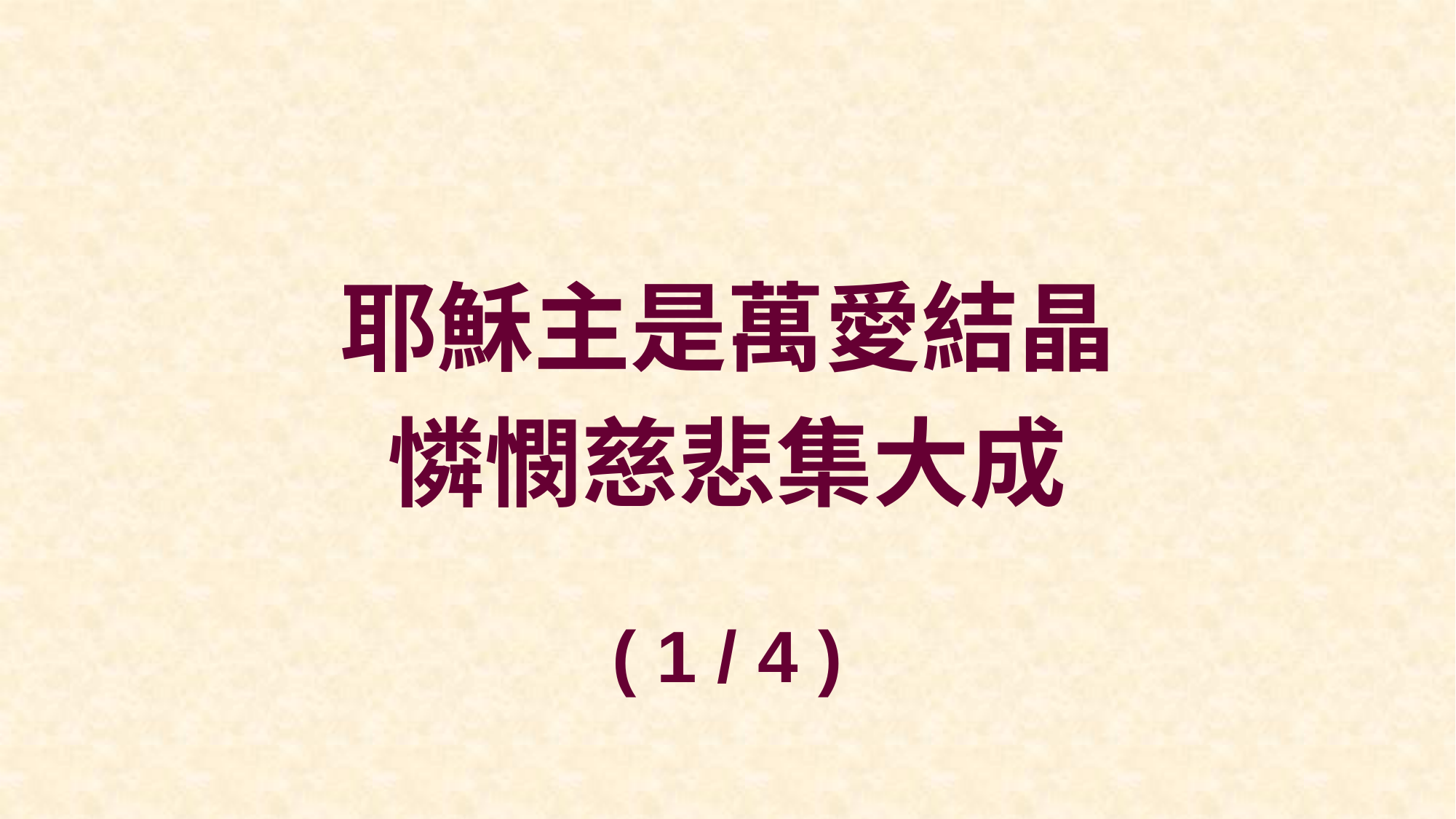

耶穌主是萬愛結晶
憐憫慈悲集大成
( 1 / 4 )